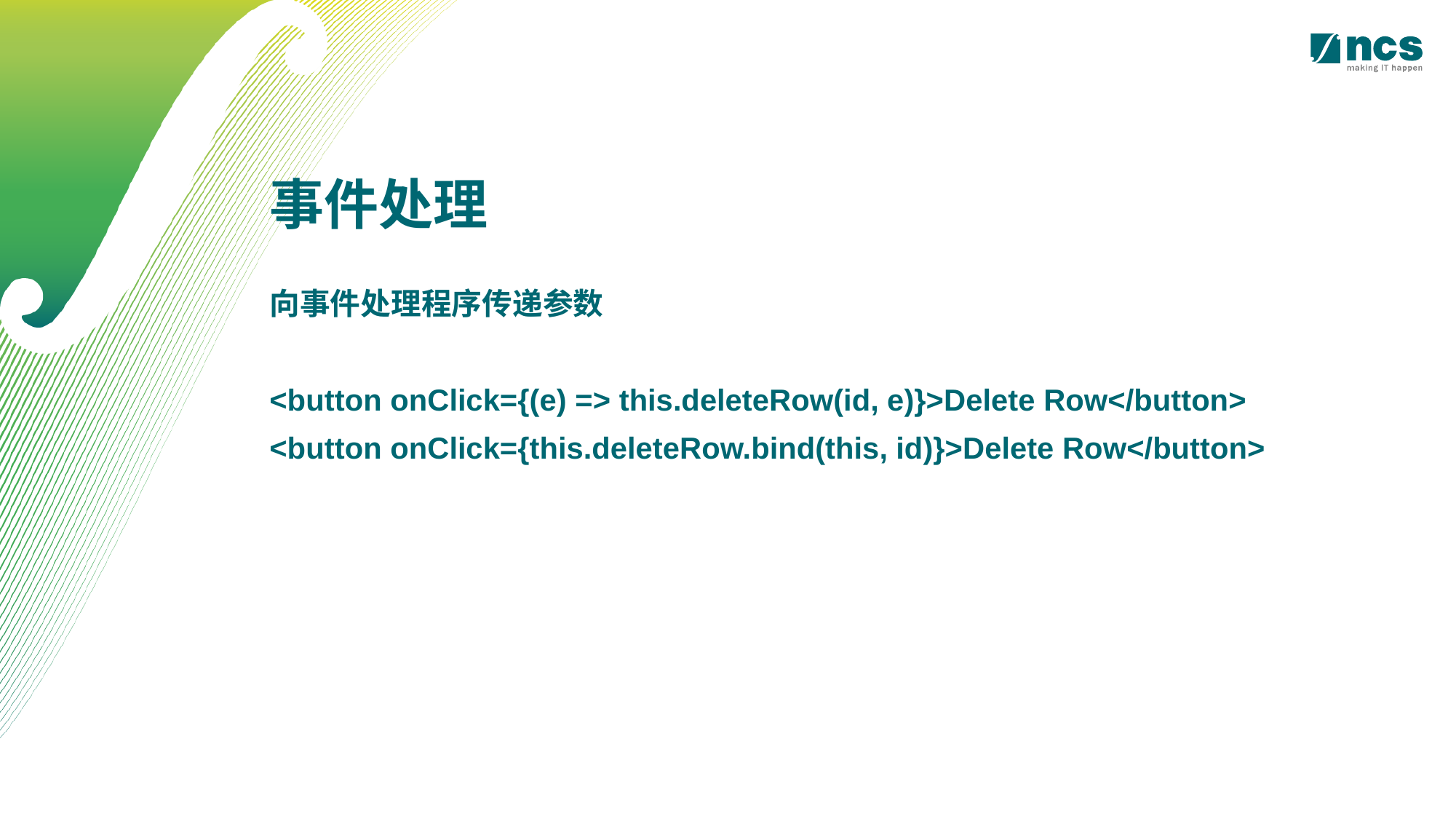

事件处理
向事件处理程序传递参数

<button onClick={(e) => this.deleteRow(id, e)}>Delete Row</button>
<button onClick={this.deleteRow.bind(this, id)}>Delete Row</button>